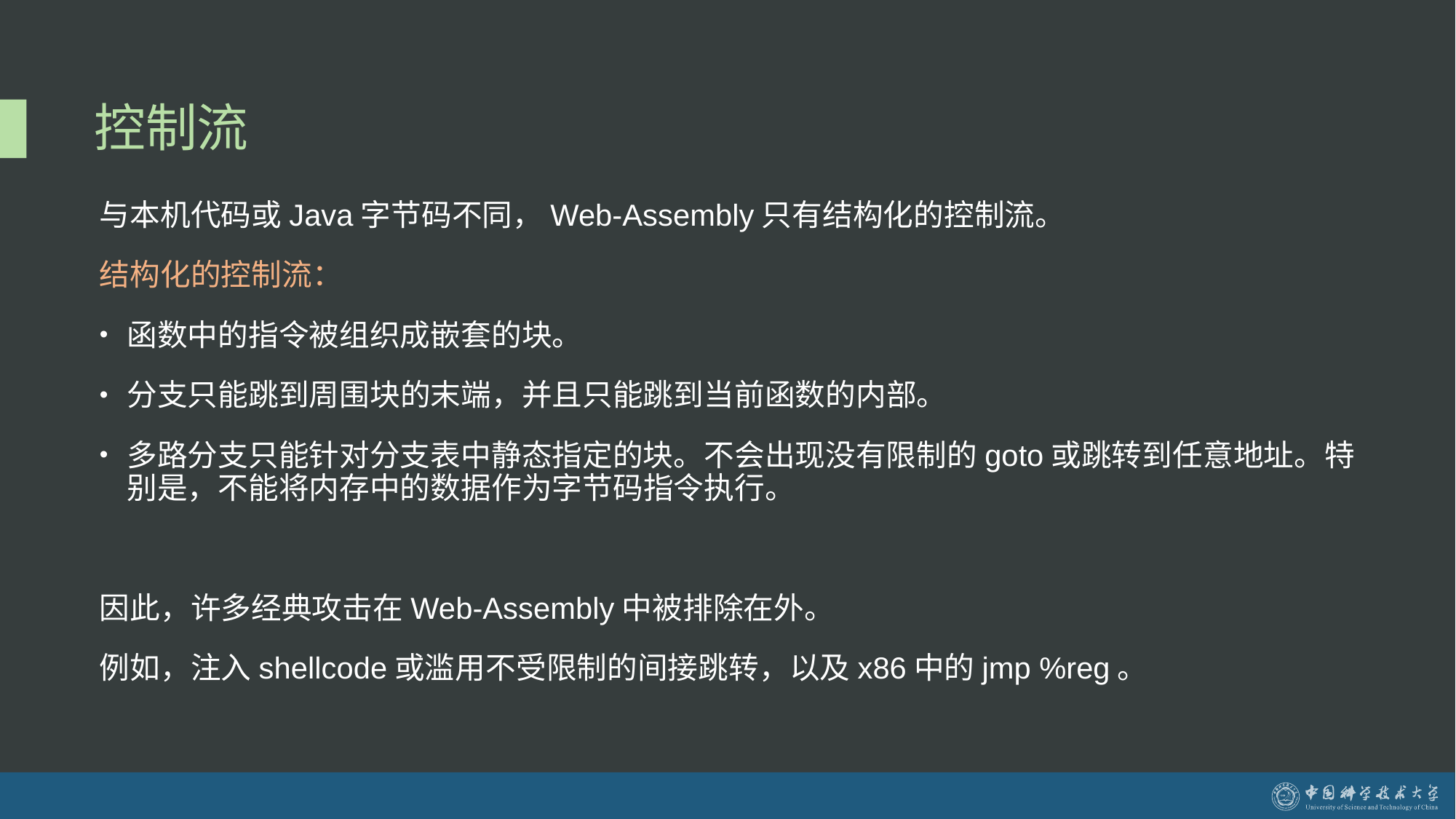

# 控制流
与本机代码或Java字节码不同，Web-Assembly只有结构化的控制流。
结构化的控制流：
函数中的指令被组织成嵌套的块。
分支只能跳到周围块的末端，并且只能跳到当前函数的内部。
多路分支只能针对分支表中静态指定的块。不会出现没有限制的goto或跳转到任意地址。特别是，不能将内存中的数据作为字节码指令执行。

因此，许多经典攻击在Web-Assembly中被排除在外。
例如，注入shellcode或滥用不受限制的间接跳转，以及x86中的jmp %reg。